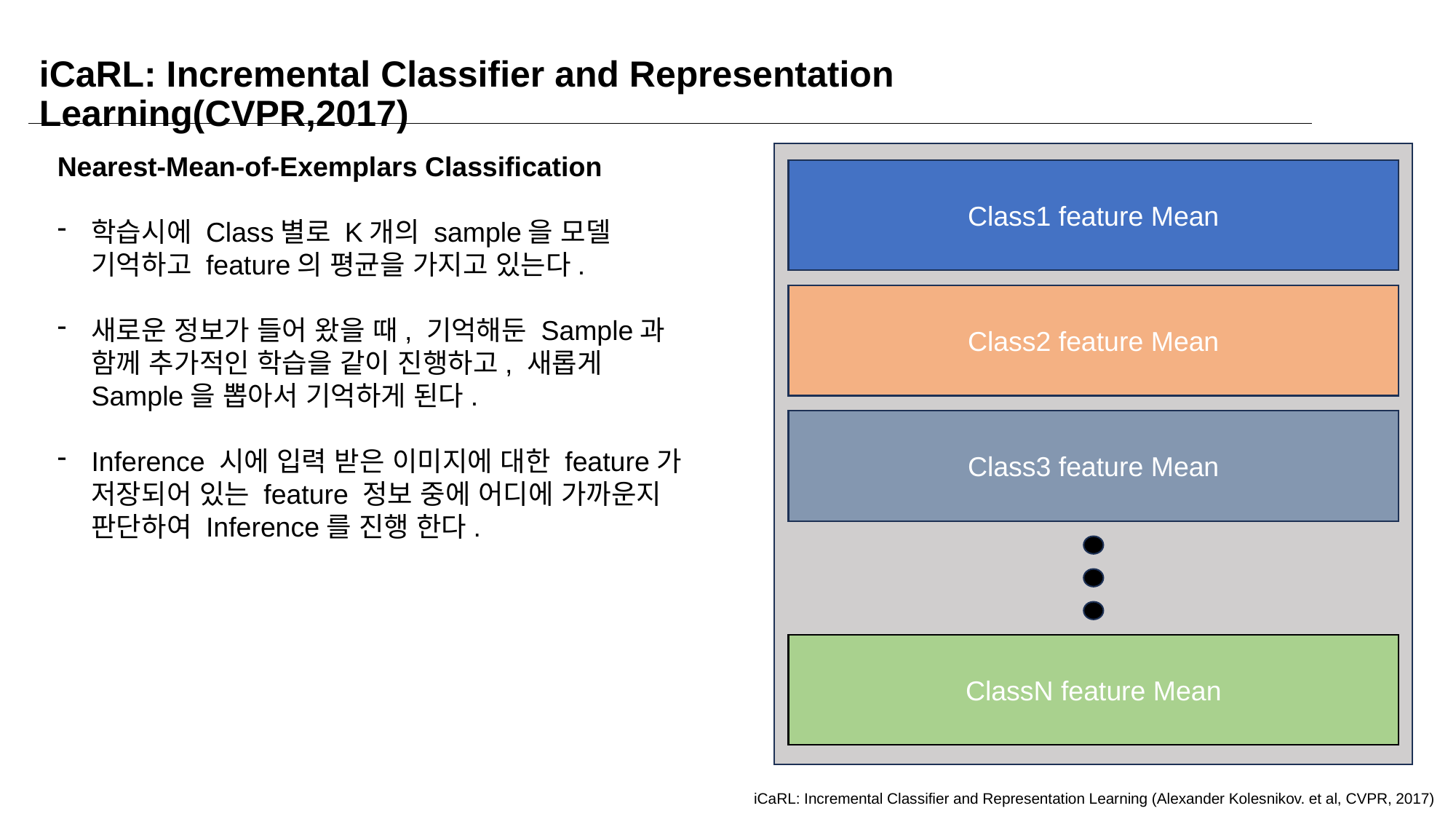

# iCaRL: Incremental Classifier and Representation Learning(CVPR,2017)

Nearest-Mean-of-Exemplars Classification

학습시에 Class별로 K개의 sample을 모델 기억하고 feature의 평균을 가지고 있는다.

새로운 정보가 들어 왔을 때, 기억해둔 Sample과 함께 추가적인 학습을 같이 진행하고, 새롭게 Sample을 뽑아서 기억하게 된다.

Inference 시에 입력 받은 이미지에 대한 feature가 저장되어 있는 feature 정보 중에 어디에 가까운지 판단하여 Inference를 진행 한다.

Class1 feature Mean
Class2 feature Mean
Class3 feature Mean

ClassN feature Mean
iCaRL: Incremental Classifier and Representation Learning (Alexander Kolesnikov. et al, CVPR, 2017)